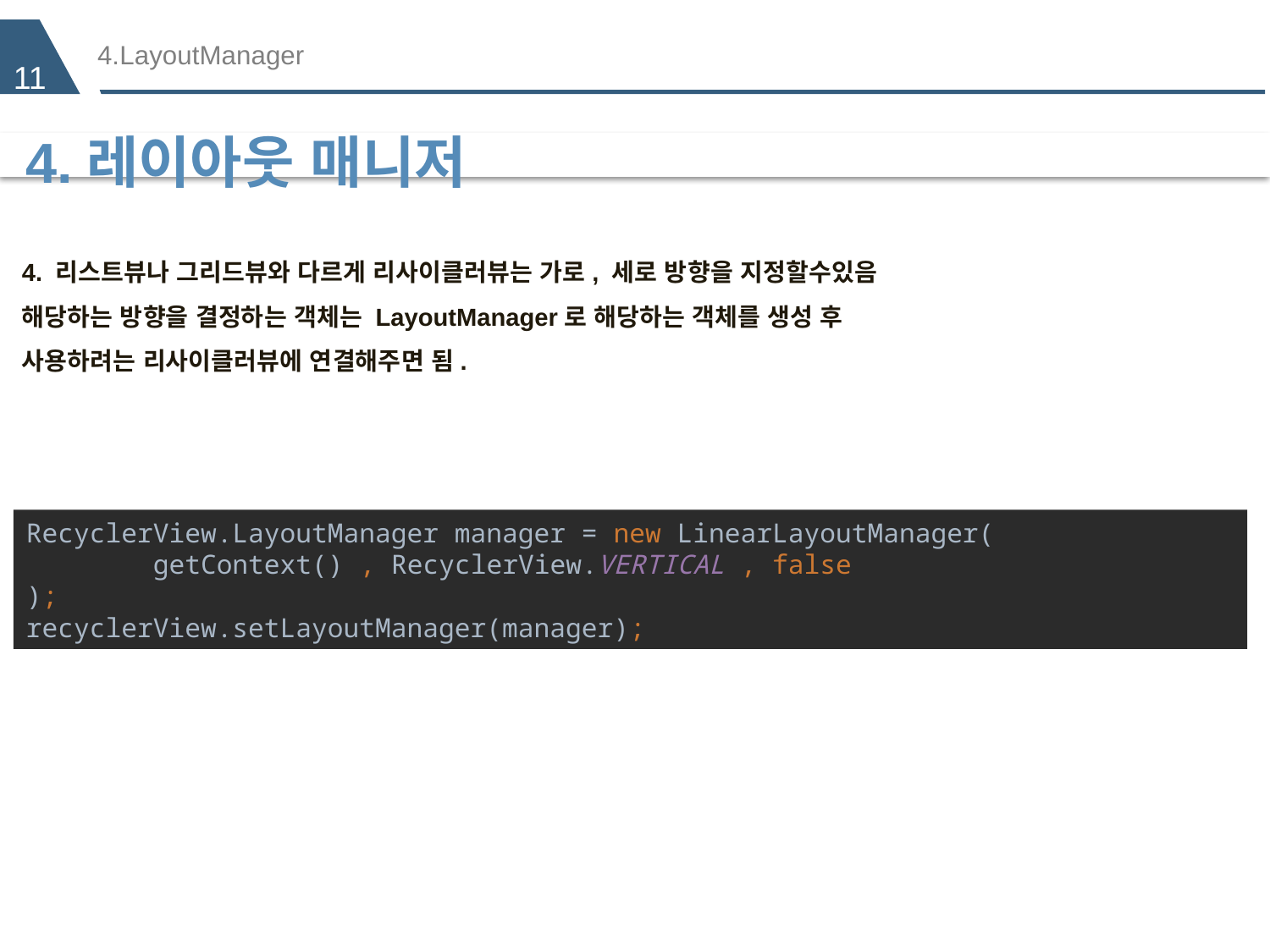

# 4.LayoutManager
11
4.레이아웃 매니저
4. 리스트뷰나 그리드뷰와 다르게 리사이클러뷰는 가로, 세로 방향을 지정할수있음
해당하는 방향을 결정하는 객체는 LayoutManager로 해당하는 객체를 생성 후
사용하려는 리사이클러뷰에 연결해주면 됨.

RecyclerView.LayoutManager manager = new LinearLayoutManager(
        getContext() , RecyclerView.VERTICAL , false
);
recyclerView.setLayoutManager(manager);